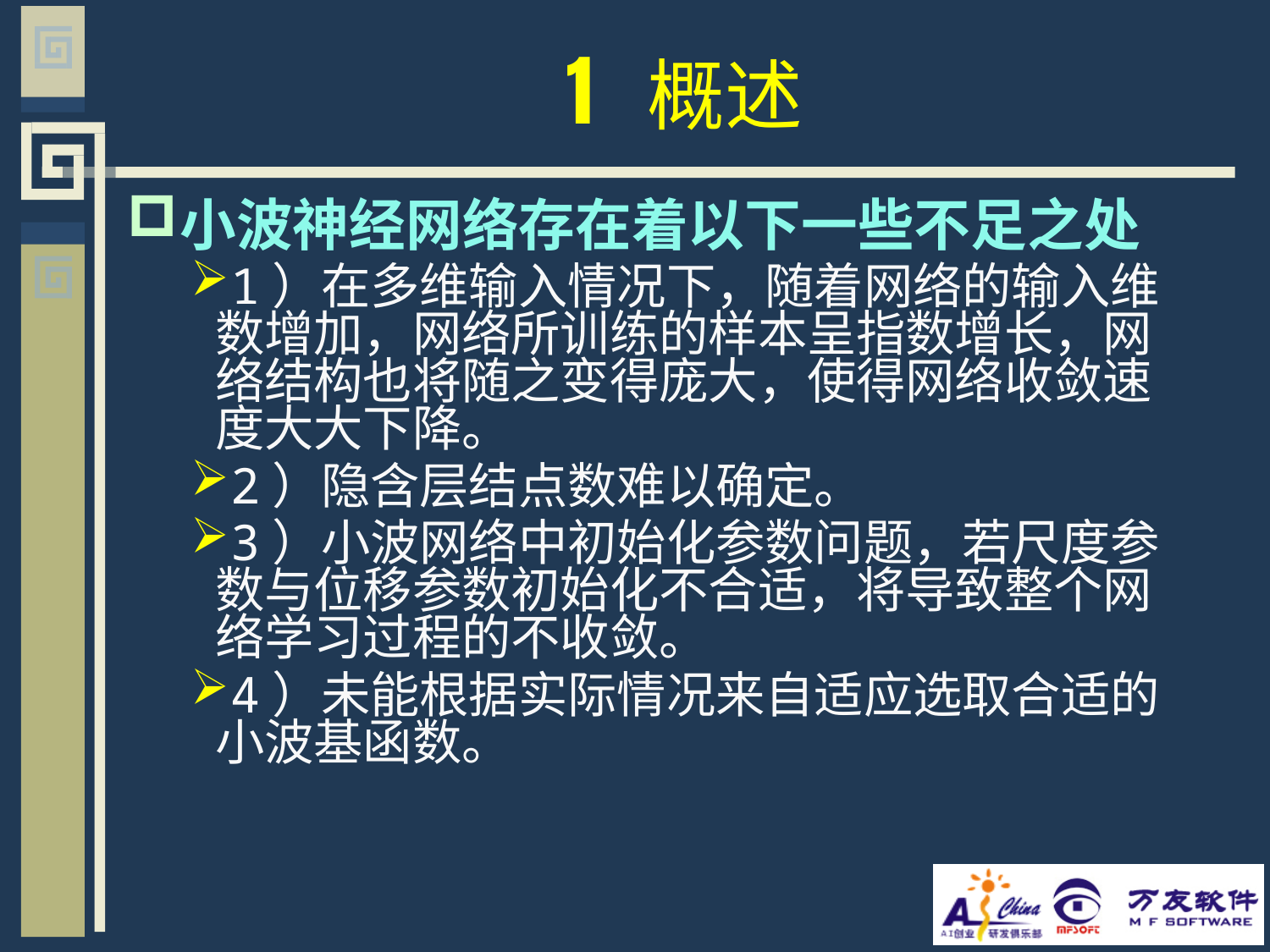

# 1  概述
小波神经网络存在着以下一些不足之处
1）在多维输入情况下，随着网络的输入维数增加，网络所训练的样本呈指数增长，网络结构也将随之变得庞大，使得网络收敛速度大大下降。
2）隐含层结点数难以确定。
3）小波网络中初始化参数问题，若尺度参数与位移参数初始化不合适，将导致整个网络学习过程的不收敛。
4）未能根据实际情况来自适应选取合适的小波基函数。